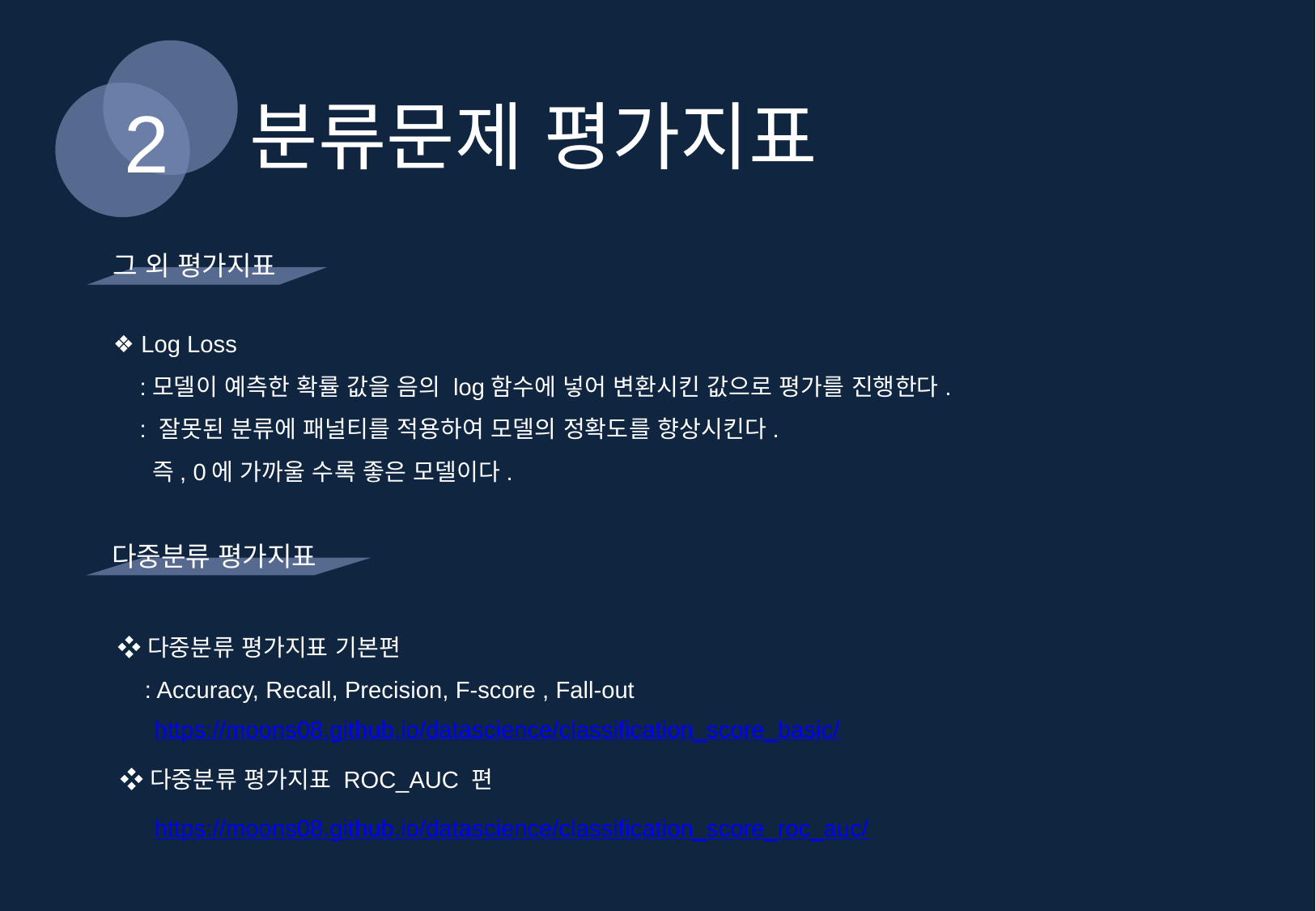

분류문제 평가지표
2
그 외 평가지표

❖ Log Loss
    :모델이 예측한 확률 값을 음의 log함수에 넣어 변환시킨 값으로 평가를 진행한다.
    : 잘못된 분류에 패널티를 적용하여 모델의 정확도를 향상시킨다.
     즉, 0에 가까울 수록 좋은 모델이다.

다중분류 평가지표

❖다중분류 평가지표 기본편
    : Accuracy, Recall, Precision, F-score , Fall-out

https://moons08.github.io/datascience/classification_score_basic/
❖다중분류 평가지표 ROC_AUC 편

https://moons08.github.io/datascience/classification_score_roc_auc/